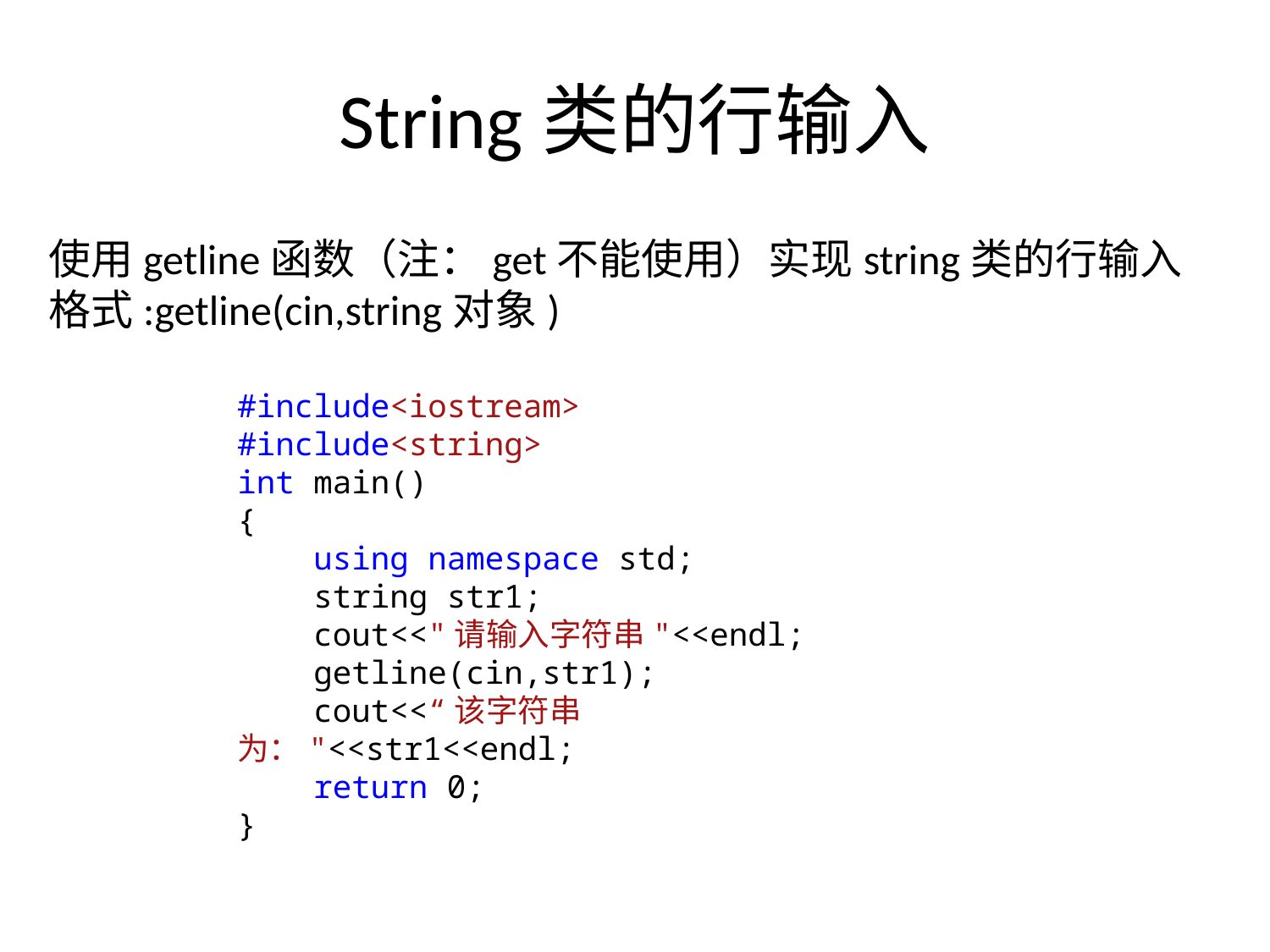

# String类的行输入
使用getline函数（注：get不能使用）实现string类的行输入
格式:getline(cin,string对象)
#include<iostream>
#include<string>
int main()
{
    using namespace std;
    string str1;
    cout<<"请输入字符串"<<endl;
    getline(cin,str1);
    cout<<“该字符串为："<<str1<<endl;
    return 0;
}